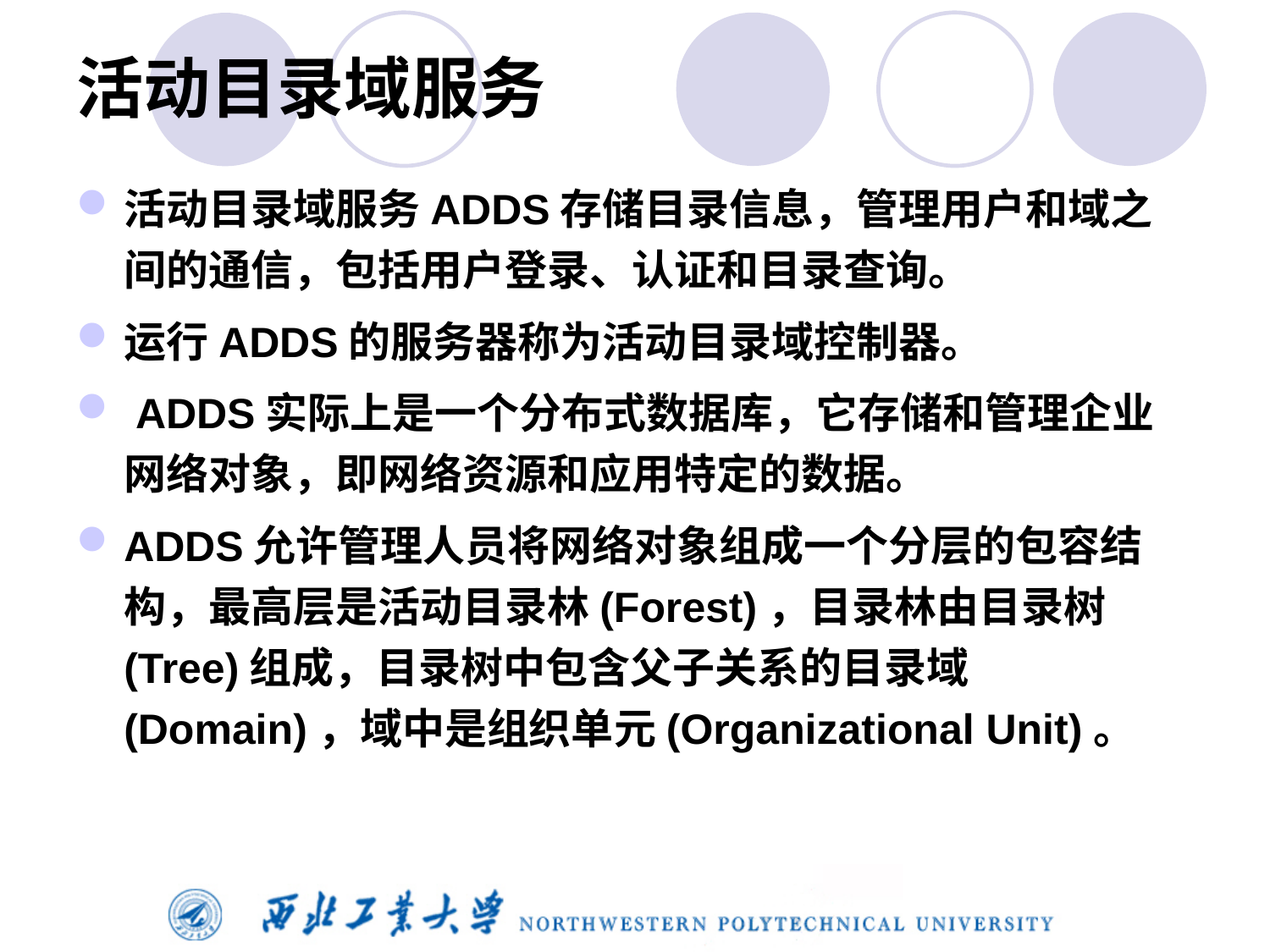

# 活动目录域服务
活动目录域服务ADDS存储目录信息，管理用户和域之间的通信，包括用户登录、认证和目录查询。
运行ADDS的服务器称为活动目录域控制器。
 ADDS实际上是一个分布式数据库，它存储和管理企业网络对象，即网络资源和应用特定的数据。
ADDS允许管理人员将网络对象组成一个分层的包容结构，最高层是活动目录林(Forest)，目录林由目录树(Tree)组成，目录树中包含父子关系的目录域(Domain)，域中是组织单元(Organizational Unit)。